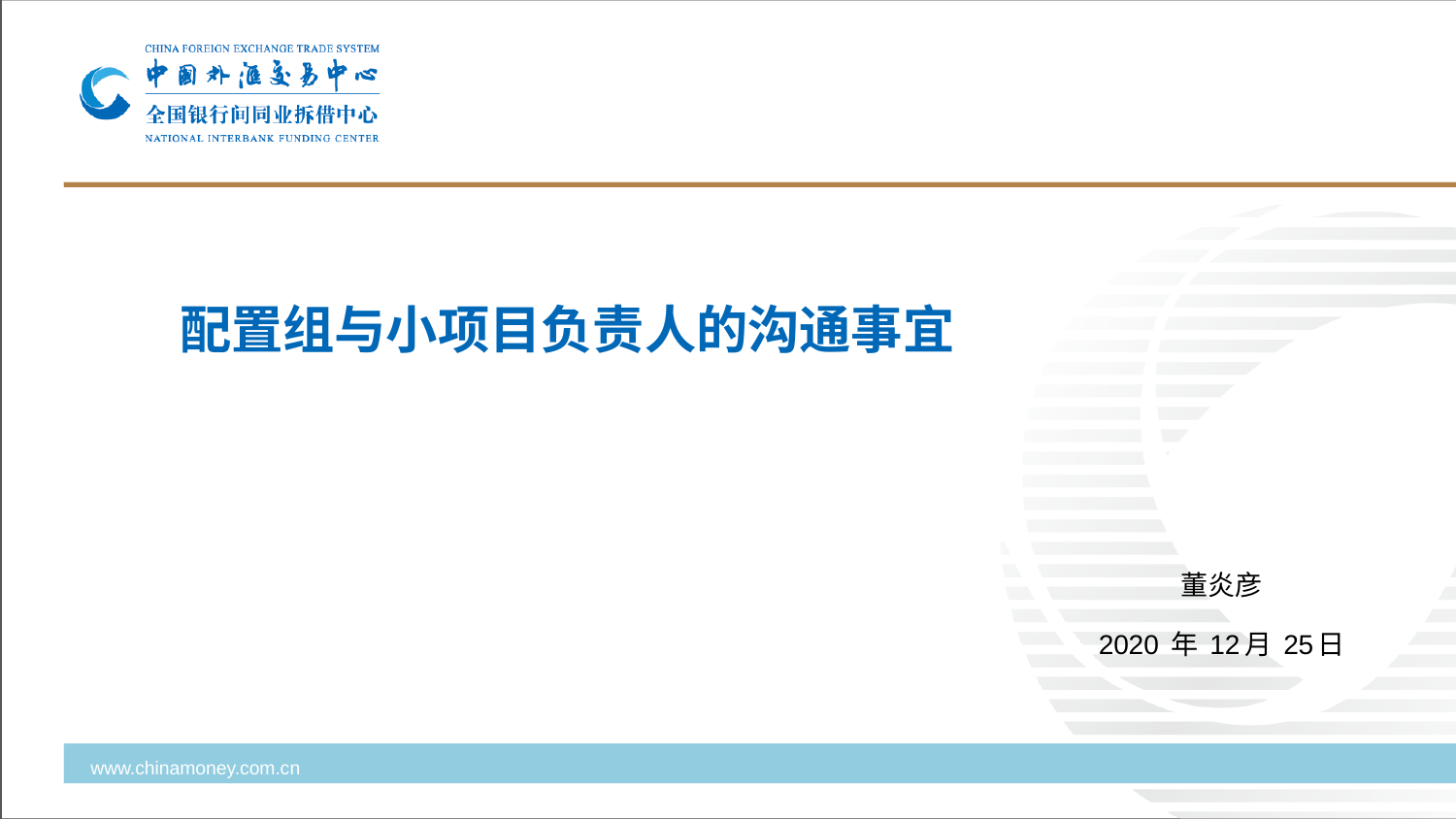

# 配置组与小项目负责人的沟通事宜
董炎彦
2020 年 12月 25日
www.chinamoney.com.cn